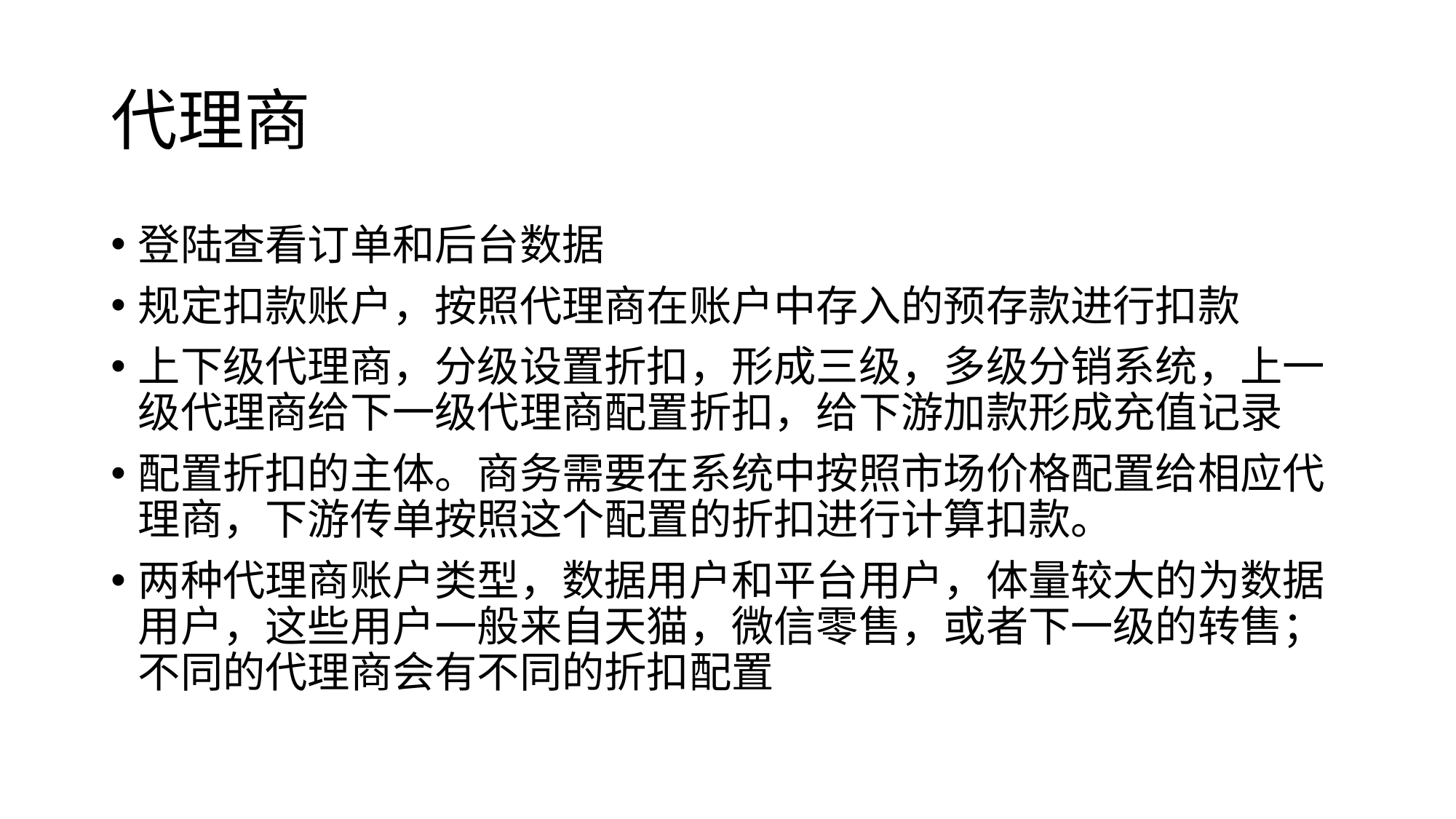

# 代理商
登陆查看订单和后台数据
规定扣款账户，按照代理商在账户中存入的预存款进行扣款
上下级代理商，分级设置折扣，形成三级，多级分销系统，上一级代理商给下一级代理商配置折扣，给下游加款形成充值记录
配置折扣的主体。商务需要在系统中按照市场价格配置给相应代理商，下游传单按照这个配置的折扣进行计算扣款。
两种代理商账户类型，数据用户和平台用户，体量较大的为数据用户，这些用户一般来自天猫，微信零售，或者下一级的转售；不同的代理商会有不同的折扣配置